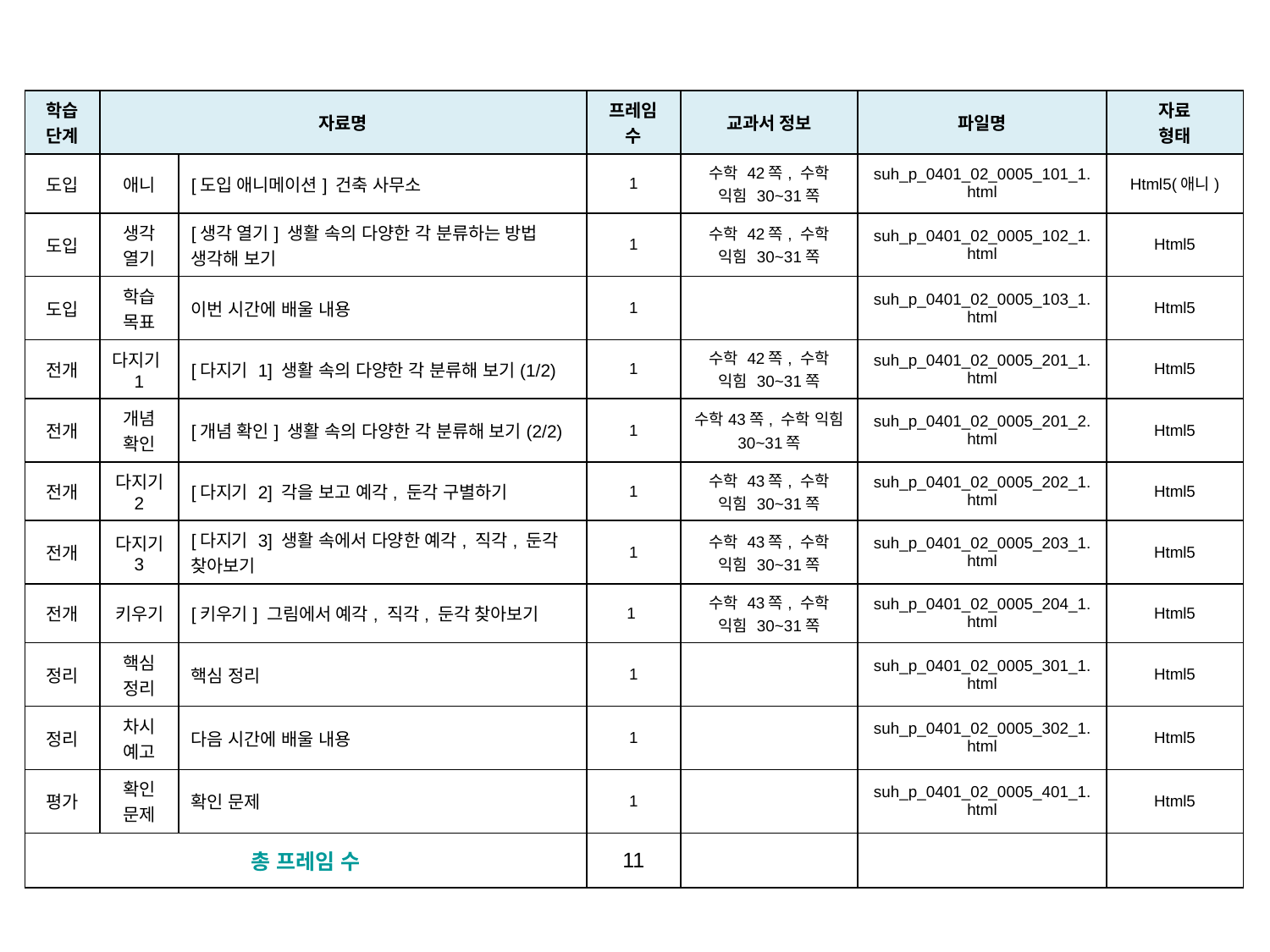

| 학습 단계 | 자료명 |  | 프레임 수 | 교과서 정보 | 파일명 | 자료 형태 |
| --- | --- | --- | --- | --- | --- | --- |
| 도입 | 애니 | [도입 애니메이션] 건축 사무소 | 1 | 수학 42쪽, 수학 익힘 30~31쪽 | suh\_p\_0401\_02\_0005\_101\_1.html | Html5(애니) |
| 도입 | 생각 열기 | [생각 열기] 생활 속의 다양한 각 분류하는 방법 생각해 보기 | 1 | 수학 42쪽, 수학 익힘 30~31쪽 | suh\_p\_0401\_02\_0005\_102\_1.html | Html5 |
| 도입 | 학습 목표 | 이번 시간에 배울 내용 | 1 |  | suh\_p\_0401\_02\_0005\_103\_1.html | Html5 |
| 전개 | 다지기1 | [다지기 1] 생활 속의 다양한 각 분류해 보기(1/2) | 1 | 수학 42쪽, 수학 익힘 30~31쪽 | suh\_p\_0401\_02\_0005\_201\_1.html | Html5 |
| 전개 | 개념 확인 | [개념 확인] 생활 속의 다양한 각 분류해 보기(2/2) | 1 | 수학43쪽, 수학 익힘 30~31쪽 | suh\_p\_0401\_02\_0005\_201\_2.html | Html5 |
| 전개 | 다지기 2 | [다지기 2] 각을 보고 예각, 둔각 구별하기 | 1 | 수학 43쪽, 수학 익힘 30~31쪽 | suh\_p\_0401\_02\_0005\_202\_1.html | Html5 |
| 전개 | 다지기 3 | [다지기 3] 생활 속에서 다양한 예각, 직각, 둔각 찾아보기 | 1 | 수학 43쪽, 수학 익힘 30~31쪽 | suh\_p\_0401\_02\_0005\_203\_1.html | Html5 |
| 전개 | 키우기 | [키우기] 그림에서 예각, 직각, 둔각 찾아보기 | 1 | 수학 43쪽, 수학 익힘 30~31쪽 | suh\_p\_0401\_02\_0005\_204\_1.html | Html5 |
| 정리 | 핵심 정리 | 핵심 정리 | 1 |  | suh\_p\_0401\_02\_0005\_301\_1.html | Html5 |
| 정리 | 차시 예고 | 다음 시간에 배울 내용 | 1 |  | suh\_p\_0401\_02\_0005\_302\_1.html | Html5 |
| 평가 | 확인 문제 | 확인 문제 | 1 |  | suh\_p\_0401\_02\_0005\_401\_1.html | Html5 |
| 총 프레임 수 |  |  | 11 |  |  |  |